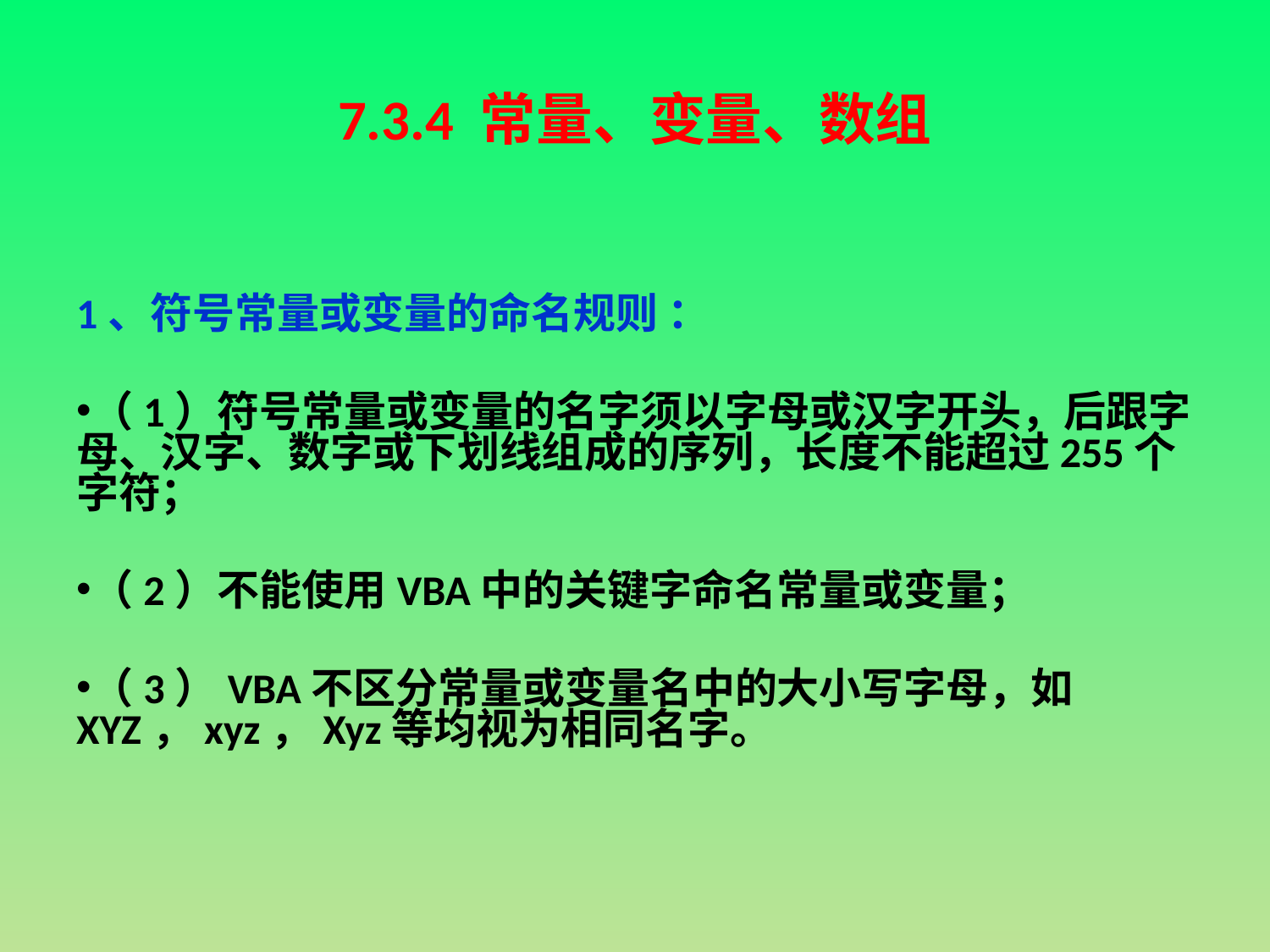

# 7.3.4 常量、变量、数组

1、符号常量或变量的命名规则 ：

（1）符号常量或变量的名字须以字母或汉字开头，后跟字母、汉字、数字或下划线组成的序列，长度不能超过255个字符；

（2）不能使用VBA中的关键字命名常量或变量；

（3）VBA不区分常量或变量名中的大小写字母，如XYZ，xyz，Xyz等均视为相同名字。